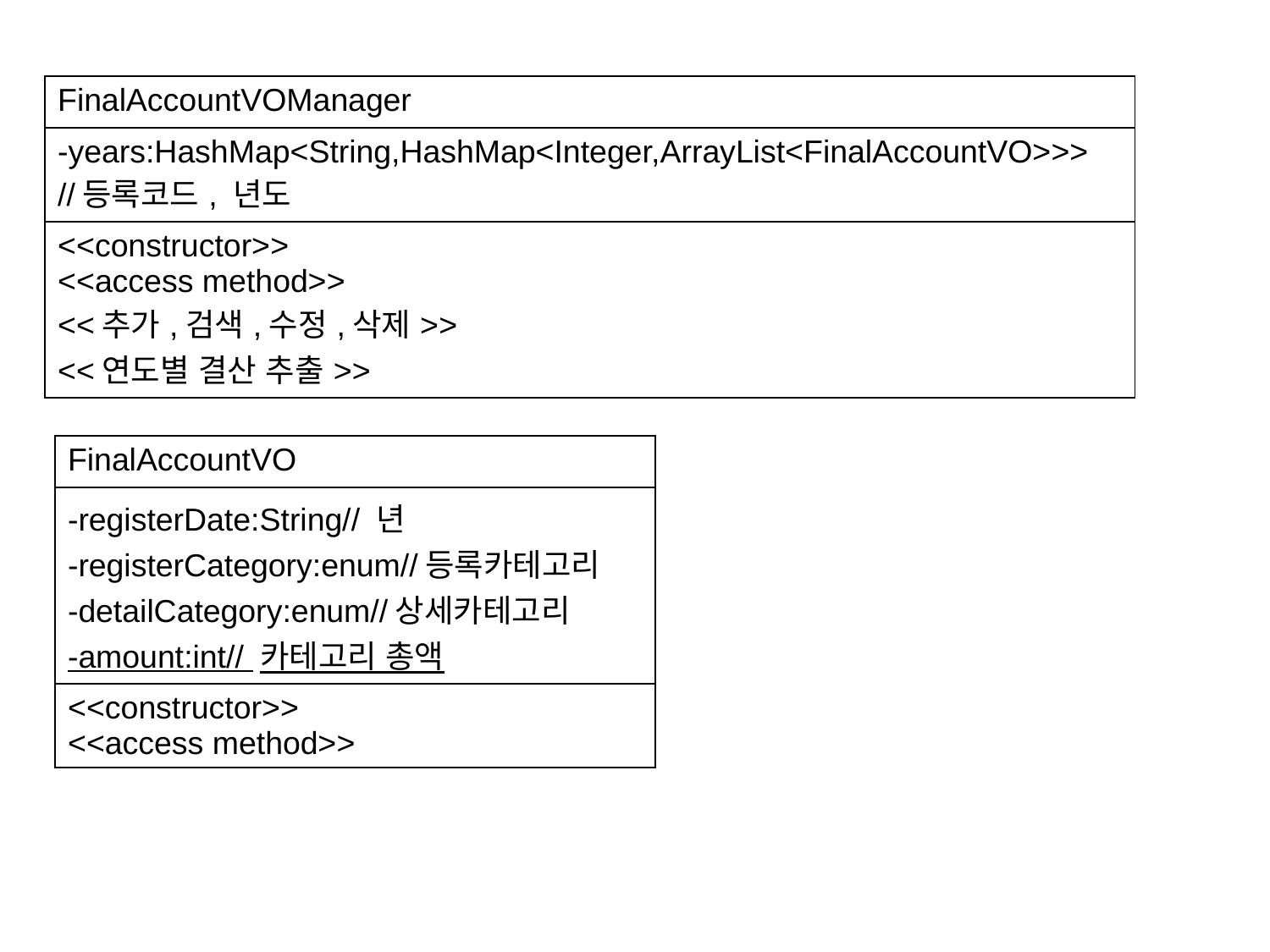

| FinalAccountVOManager |
| --- |
| -years:HashMap<String,HashMap<Integer,ArrayList<FinalAccountVO>>> //등록코드, 년도 |
| <<constructor>> <<access method>> <<추가,검색,수정,삭제>> <<연도별 결산 추출>> |
| FinalAccountVO |
| --- |
| -registerDate:String// 년 -registerCategory:enum//등록카테고리 -detailCategory:enum//상세카테고리 -amount:int// 카테고리 총액 |
| <<constructor>> <<access method>> |